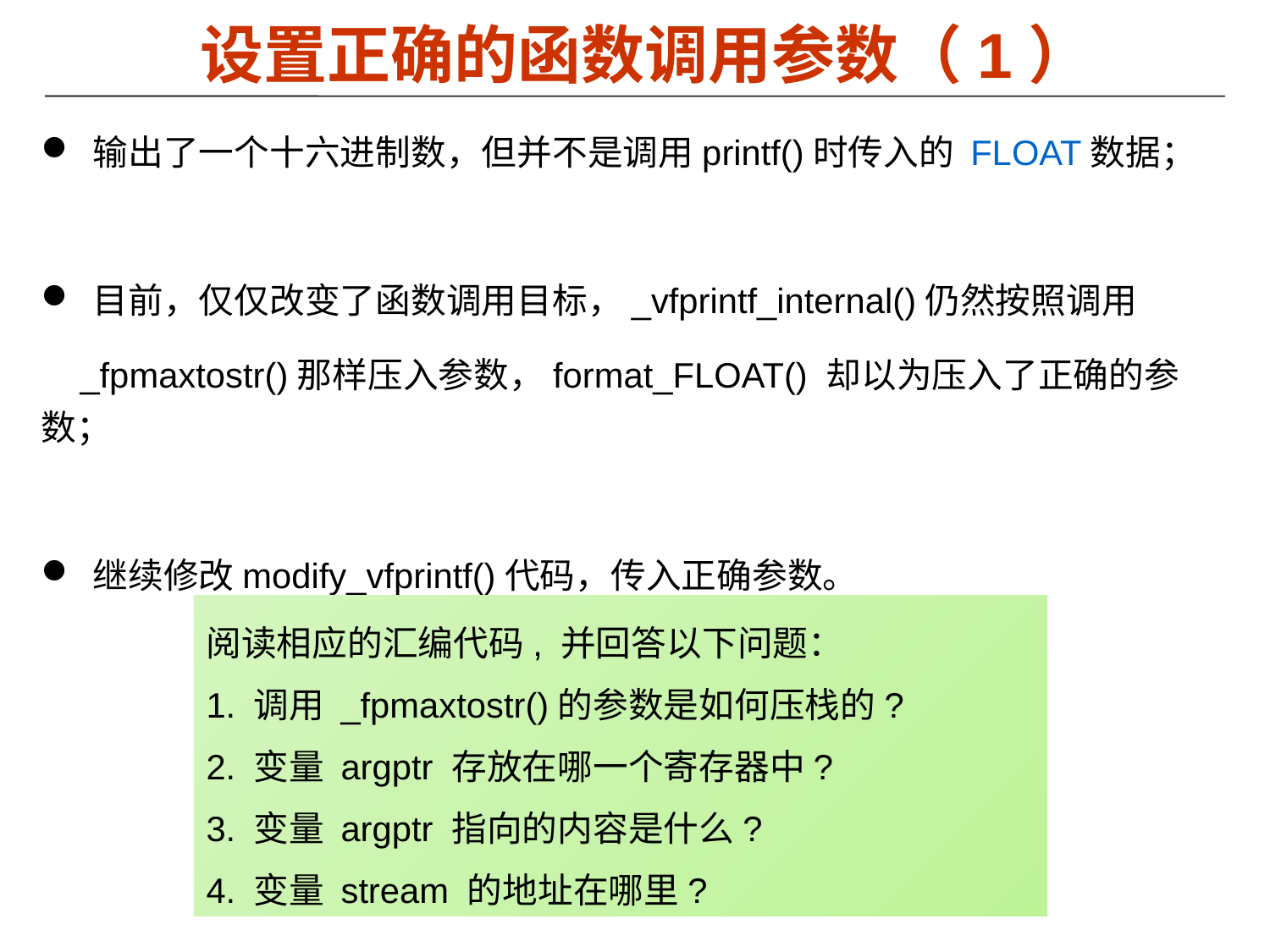

# 设置正确的函数调用参数（1）
 输出了一个十六进制数，但并不是调用printf()时传入的 FLOAT数据；

 目前，仅仅改变了函数调用目标，_vfprintf_internal()仍然按照调用
    _fpmaxtostr()那样压入参数，format_FLOAT() 却以为压入了正确的参数；

 继续修改modify_vfprintf()代码，传入正确参数。
阅读相应的汇编代码, 并回答以下问题：
1. 调用 _fpmaxtostr()的参数是如何压栈的?
2. 变量 argptr 存放在哪一个寄存器中?
3. 变量 argptr 指向的内容是什么?
4. 变量 stream 的地址在哪里?